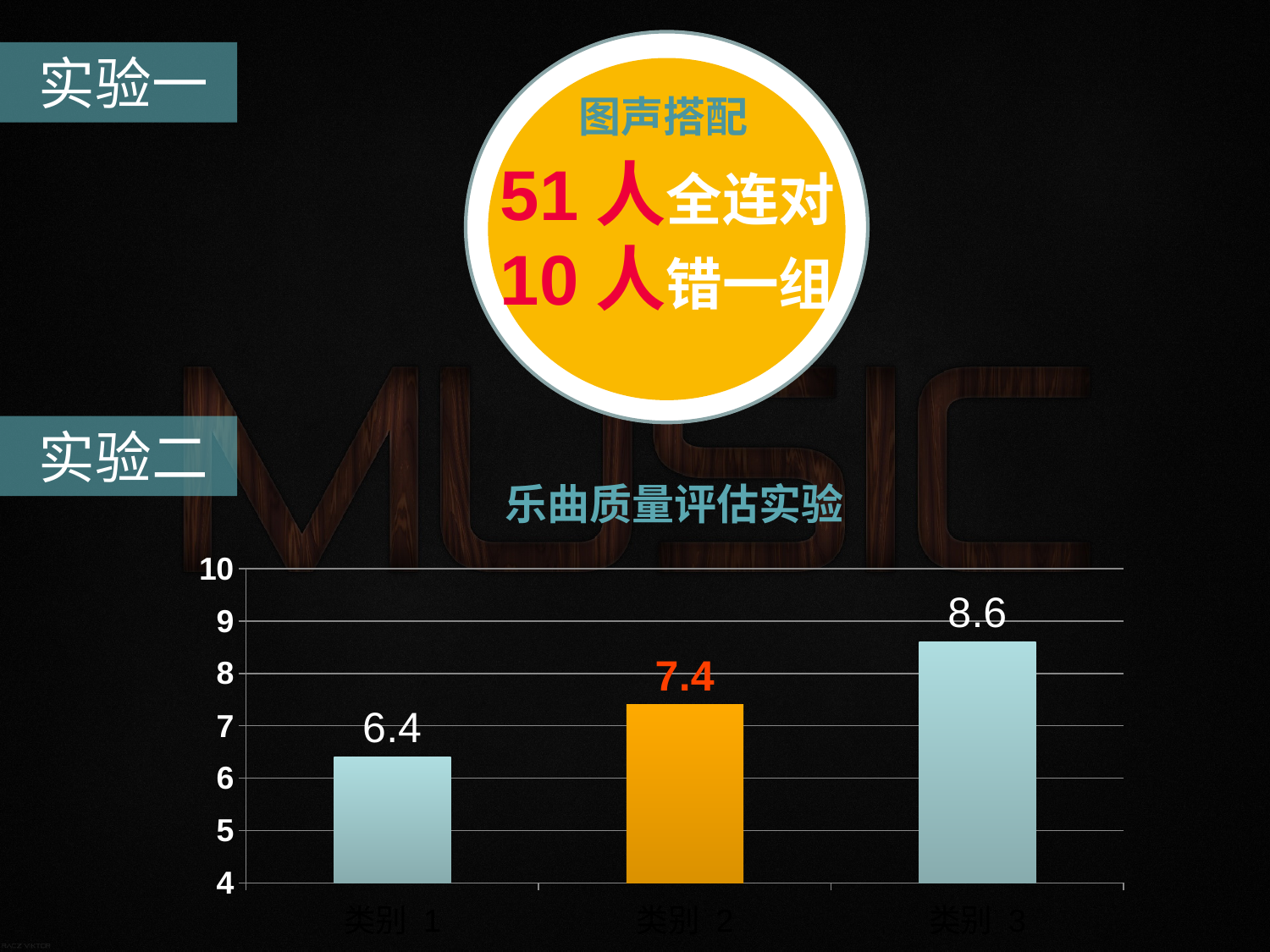

51人全连对
10人错一组
 实验一
图声搭配
 实验二

### Chart: 乐曲质量评估实验

| Category | 系列 1 |
|---|---|
| 类别 1 | 6.4 |
| 类别 2 | 7.4 |
| 类别 3 | 8.6 |